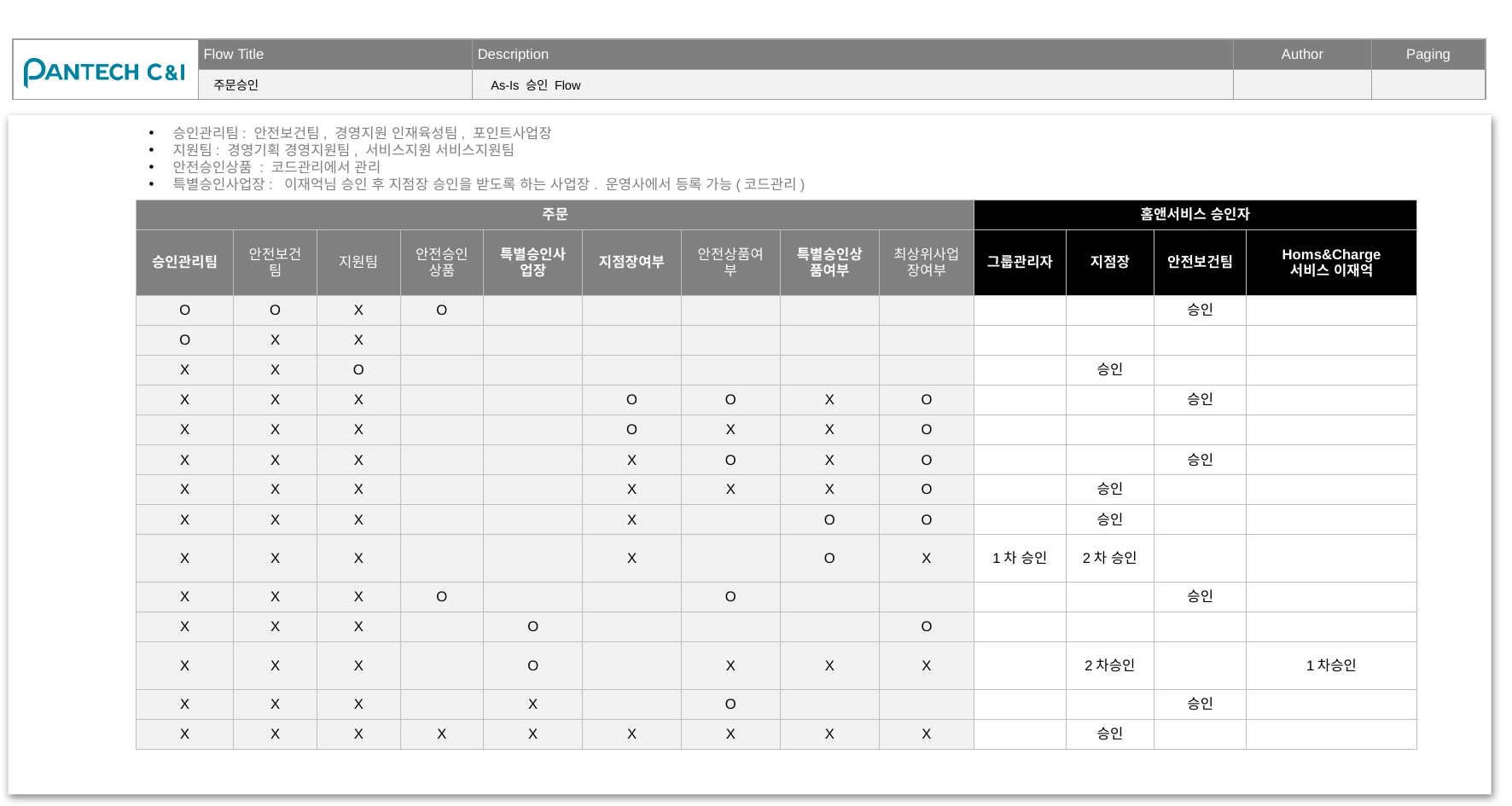

주문승인
As-Is 승인 Flow

승인관리팀: 안전보건팀, 경영지원 인재육성팀, 포인트사업장
지원팀: 경영기획 경영지원팀, 서비스지원 서비스지원팀
안전승인상품 : 코드관리에서 관리
특별승인사업장:  이재억님 승인 후 지점장 승인을 받도록 하는 사업장. 운영사에서 등록 가능(코드관리)
| 주문 |  |  |  |  |  |  |  |  | 홈앤서비스 승인자 |  |  |  |
| --- | --- | --- | --- | --- | --- | --- | --- | --- | --- | --- | --- | --- |
| 승인관리팀 | 안전보건팀 | 지원팀 | 안전승인상품 | 특별승인사업장 | 지점장여부 | 안전상품여부 | 특별승인상품여부 | 최상위사업장여부 | 그룹관리자 | 지점장 | 안전보건팀 | Homs&Charge 서비스 이재억 |
| O | O | X | O |  |  |  |  |  |  |  | 승인 |  |
| O | X | X |  |  |  |  |  |  |  |  |  |  |
| X | X | O |  |  |  |  |  |  |  | 승인 |  |  |
| X | X | X |  |  | O | O | X | O |  |  | 승인 |  |
| X | X | X |  |  | O | X | X | O |  |  |  |  |
| X | X | X |  |  | X | O | X | O |  |  | 승인 |  |
| X | X | X |  |  | X | X | X | O |  | 승인 |  |  |
| X | X | X |  |  | X |  | O | O |  | 승인 |  |  |
| X | X | X |  |  | X |  | O | X | 1차 승인 | 2차 승인 |  |  |
| X | X | X | O |  |  | O |  |  |  |  | 승인 |  |
| X | X | X |  | O |  |  |  | O |  |  |  |  |
| X | X | X |  | O |  | X | X | X |  | 2차승인 |  | 1차승인 |
| X | X | X |  | X |  | O |  |  |  |  | 승인 |  |
| X | X | X | X | X | X | X | X | X |  | 승인 |  |  |